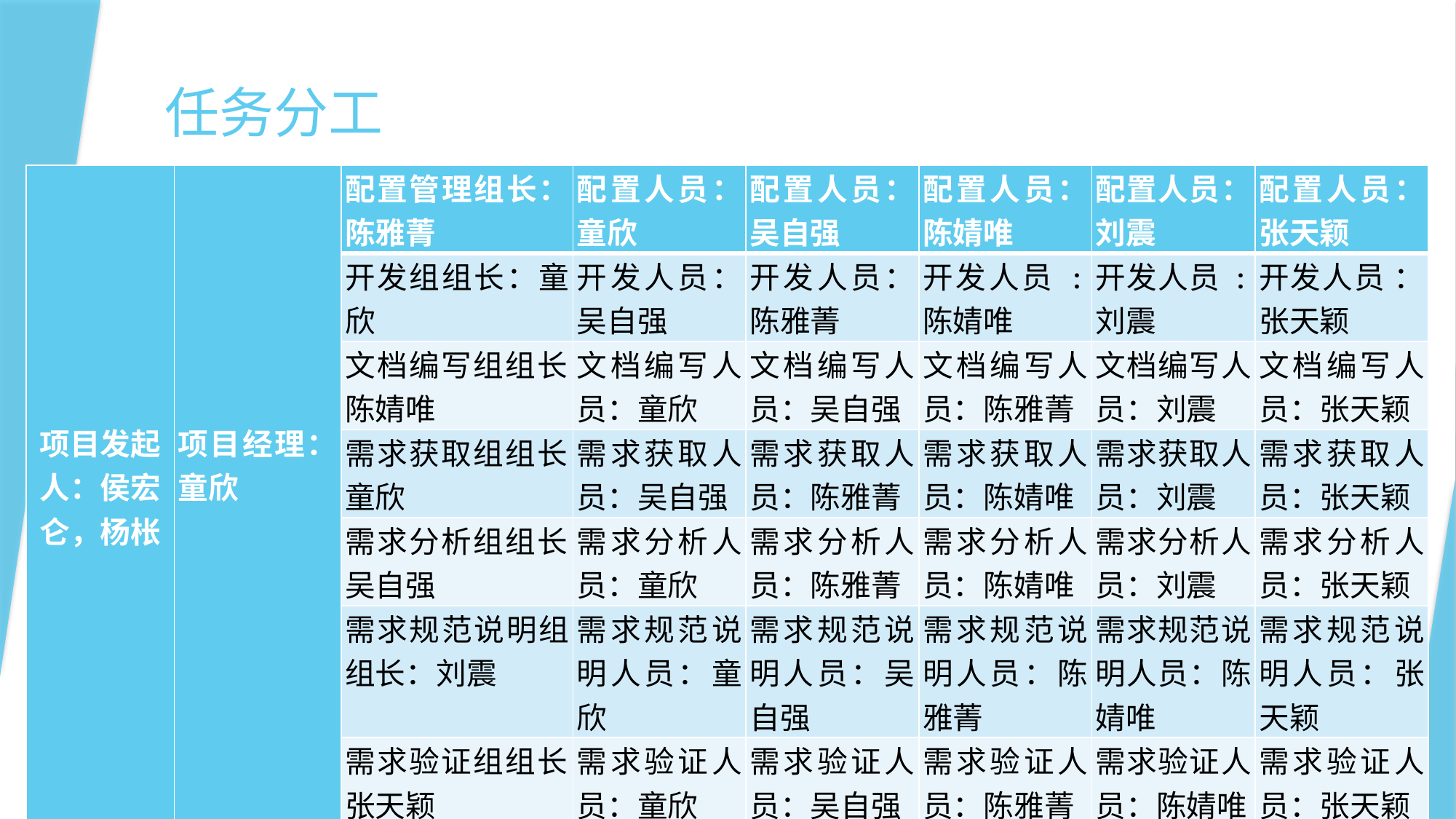

# 任务分工
| 项目发起人：侯宏仑，杨枨 | 项目经理：童欣 | 配置管理组长：陈雅菁 | 配置人员： 童欣 | 配置人员： 吴自强 | 配置人员： 陈婧唯 | 配置人员：刘震 | 配置人员： 张天颖 |
| --- | --- | --- | --- | --- | --- | --- | --- |
|  |  | 开发组组长：童欣 | 开发人员： 吴自强 | 开发人员： 陈雅菁 | 开发人员 :陈婧唯 | 开发人员 :刘震 | 开发人员 ：张天颖 |
|  |  | 文档编写组组长：陈婧唯 | 文档编写人员：童欣 | 文档编写人员：吴自强 | 文档编写人员：陈雅菁 | 文档编写人员：刘震 | 文档编写人员：张天颖 |
|  |  | 需求获取组组长：童欣 | 需求获取人员：吴自强 | 需求获取人员：陈雅菁 | 需求获取人员：陈婧唯 | 需求获取人员：刘震 | 需求获取人员：张天颖 |
|  |  | 需求分析组组长：吴自强 | 需求分析人员：童欣 | 需求分析人员：陈雅菁 | 需求分析人员：陈婧唯 | 需求分析人员：刘震 | 需求分析人员：张天颖 |
|  |  | 需求规范说明组组长：刘震 | 需求规范说明人员：童欣 | 需求规范说明人员：吴自强 | 需求规范说明人员：陈雅菁 | 需求规范说明人员：陈婧唯 | 需求规范说明人员：张天颖 |
|  |  | 需求验证组组长：张天颖 | 需求验证人员：童欣 | 需求验证人员：吴自强 | 需求验证人员：陈雅菁 | 需求验证人员：陈婧唯 | 需求验证人员：张天颖 |